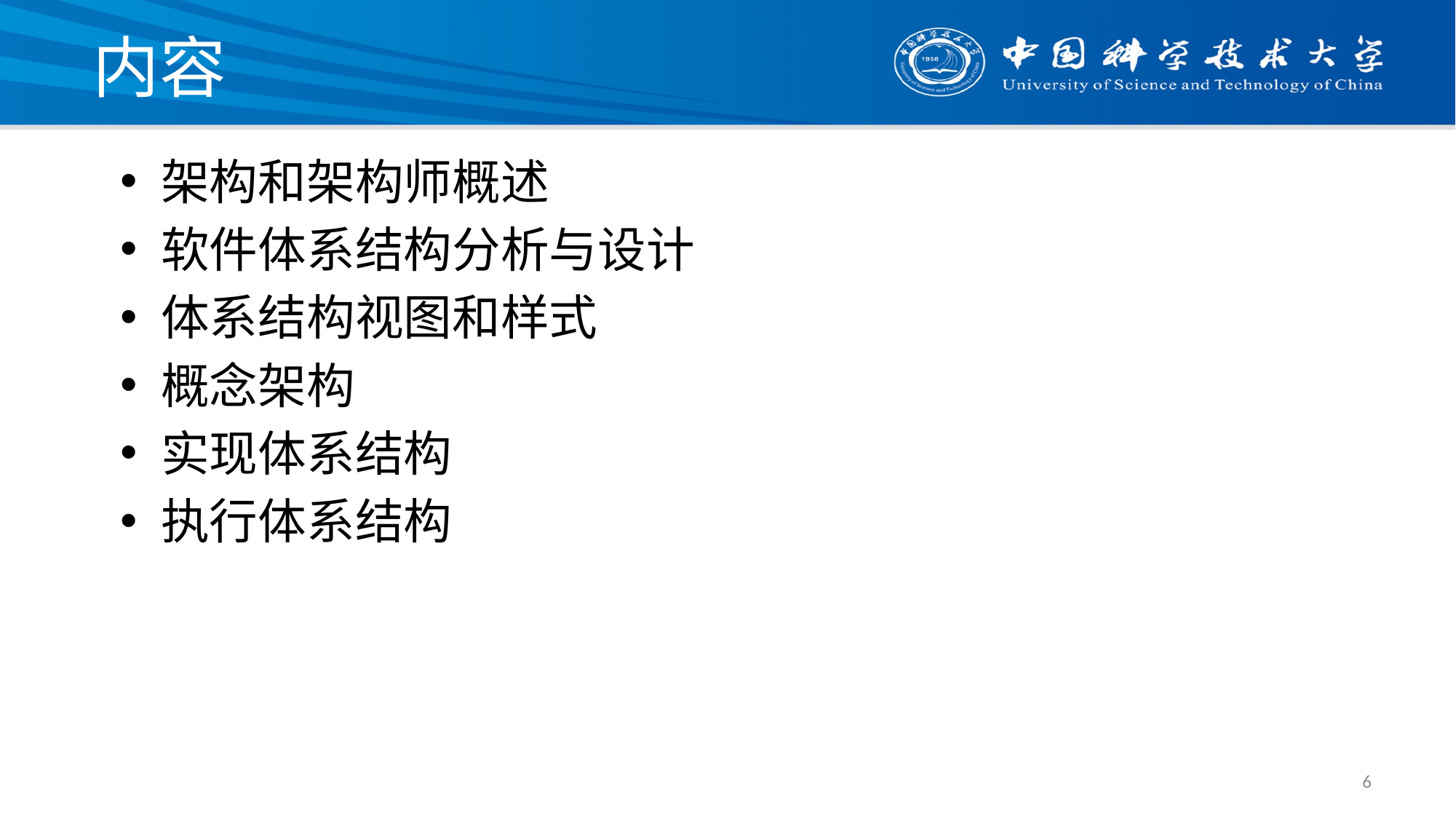

# 内容
架构和架构师概述
软件体系结构分析与设计
体系结构视图和样式
概念架构
实现体系结构
执行体系结构

6